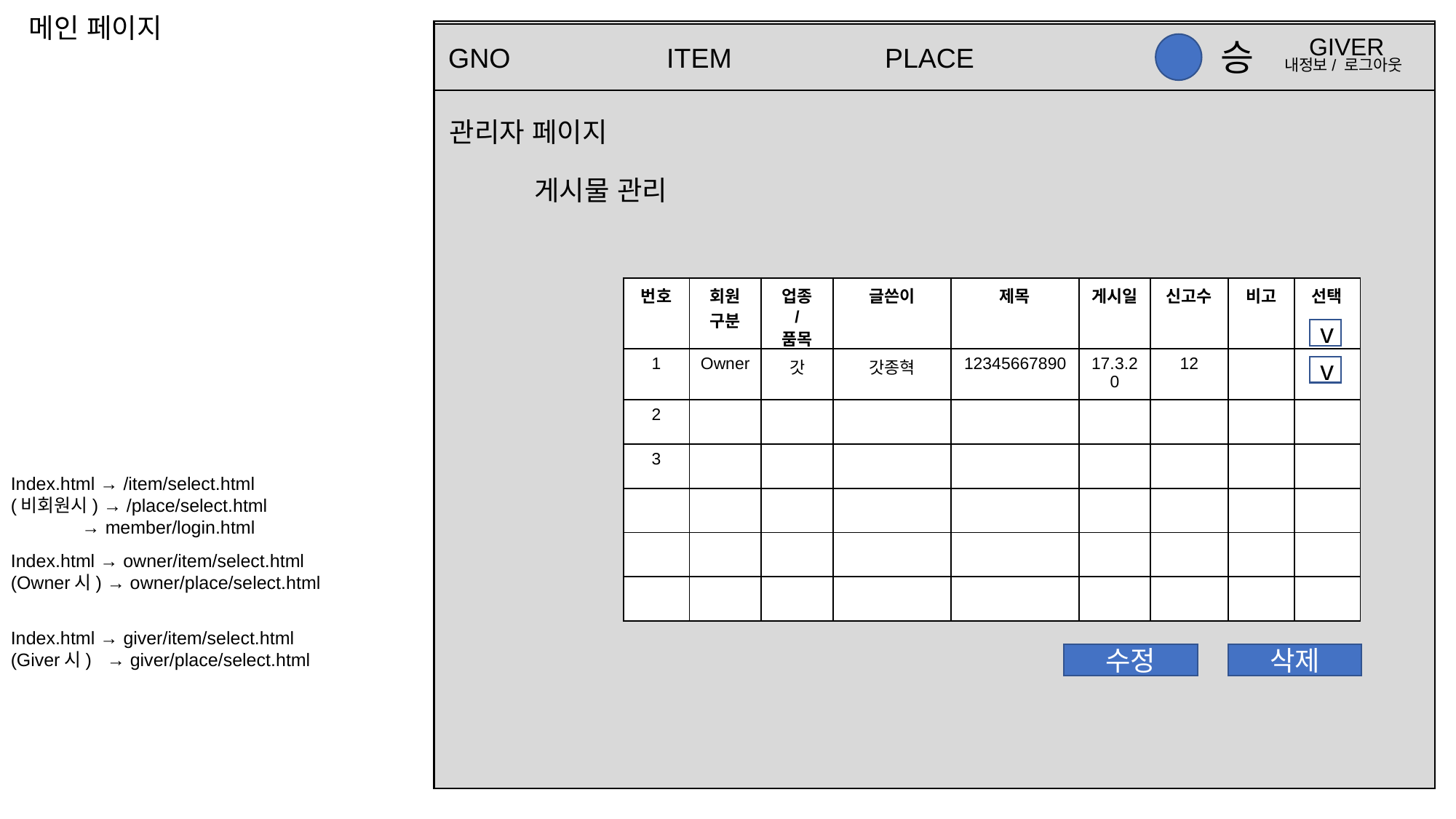

메인 페이지

.

GNO		ITEM		PLACE
GIVER
승   내정보/ 로그아웃

관리자 페이지
게시물 관리
| 번호 | 회원 구분 | 업종 / 품목 | 글쓴이 | 제목 | 게시일 | 신고수 | 비고 | 선택 |
| --- | --- | --- | --- | --- | --- | --- | --- | --- |
| 1 | Owner | 갓 | 갓종혁 | 12345667890 | 17.3.20 | 12 |  | v |
| 2 |  |  |  |  |  |  |  |  |
| 3 |  |  |  |  |  |  |  |  |
|  |  |  |  |  |  |  |  |  |
|  |  |  |  |  |  |  |  |  |
|  |  |  |  |  |  |  |  |  |
v
v
Index.html → /item/select.html
(비회원시) → /place/select.html
              → member/login.html
Index.html → owner/item/select.html
(Owner시) → owner/place/select.html

Index.html → giver/item/select.html
(Giver시)   → giver/place/select.html

수정
삭제